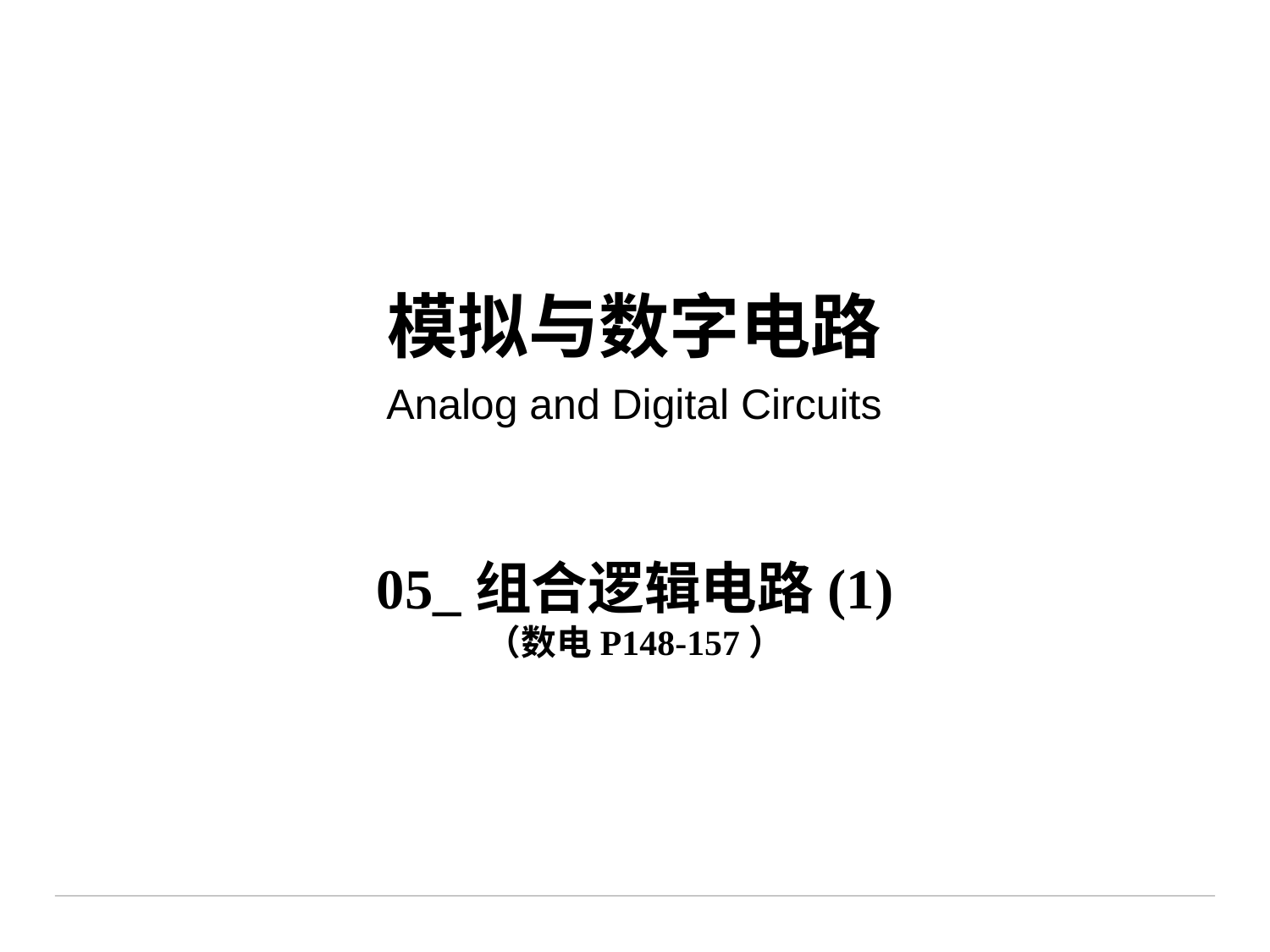

# 模拟与数字电路 Analog and Digital Circuits
05_组合逻辑电路(1)
（数电P148-157）